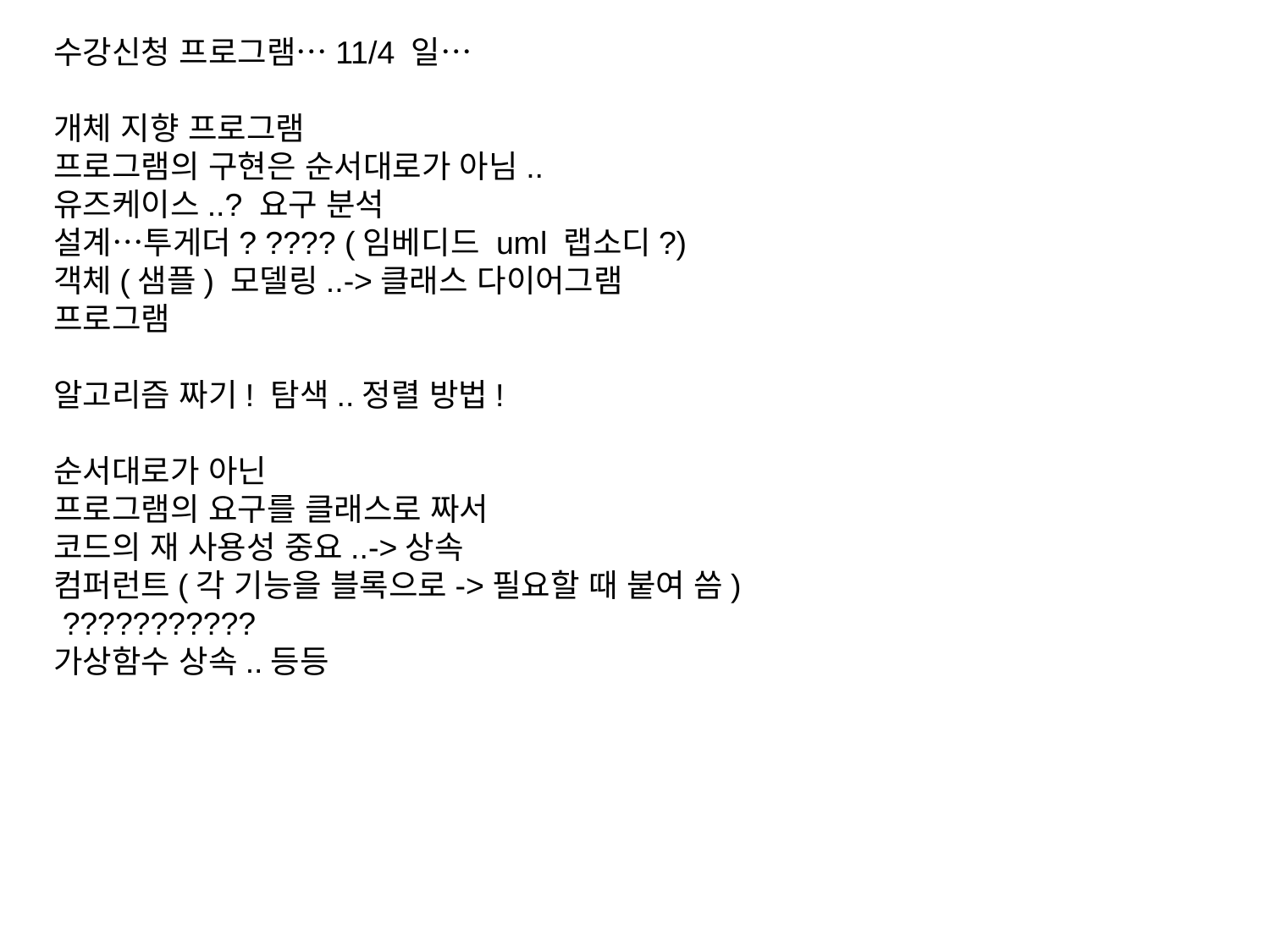

수강신청 프로그램…11/4 일…

개체 지향 프로그램
프로그램의 구현은 순서대로가 아님..
유즈케이스..? 요구 분석
설계…투게더? ???? (임베디드 uml 랩소디?)
객체(샘플) 모델링..->클래스 다이어그램
프로그램

알고리즘 짜기! 탐색..정렬 방법!

순서대로가 아닌
프로그램의 요구를 클래스로 짜서
코드의 재 사용성 중요..->상속
컴퍼런트(각 기능을 블록으로->필요할 때 붙여 씀)
 ???????????
가상함수 상속..등등